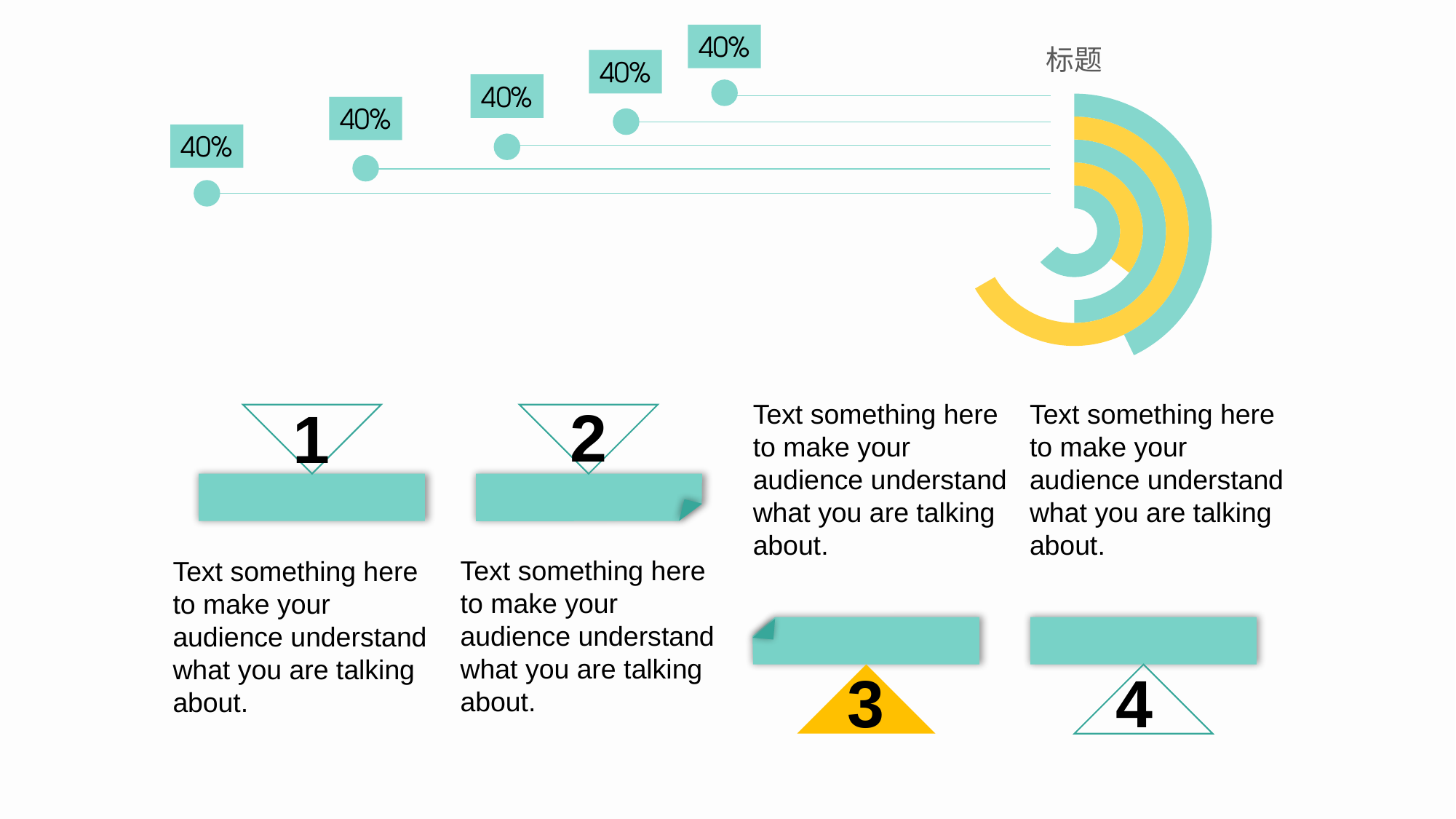

### Chart: 标题

| Category | 系列 1 | 系列 2 | 系列 3 | 系列 4 | 系列 5 |
|---|---|---|---|---|---|
| 4 | 4.3 | 2.4 | 2.0 | 4.0 | 1.5 |
| 2 | 2.5 | 4.4 | 2.0 | 2.0 | 2.0 |
40%
40%
40%

40%

40%

2
1
Text something here to make your audience understand what you are talking about.
Text something here to make your audience understand what you are talking about.

Text something here to make your audience understand what you are talking about.
Text something here to make your audience understand what you are talking about.

3
4